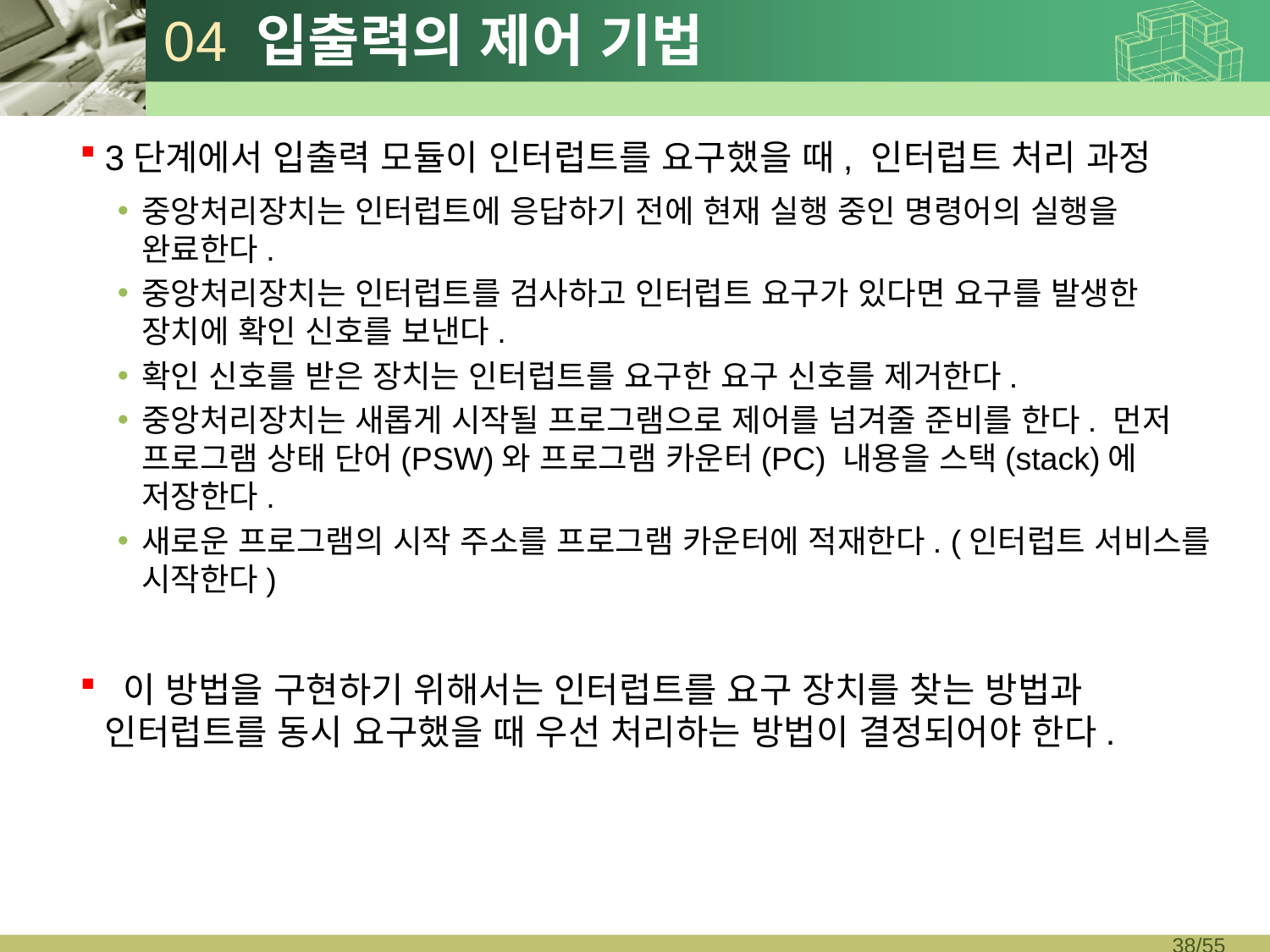

# 04 입출력의 제어 기법
3단계에서 입출력 모듈이 인터럽트를 요구했을 때, 인터럽트 처리 과정
중앙처리장치는 인터럽트에 응답하기 전에 현재 실행 중인 명령어의 실행을 완료한다.
중앙처리장치는 인터럽트를 검사하고 인터럽트 요구가 있다면 요구를 발생한 장치에 확인 신호를 보낸다.
확인 신호를 받은 장치는 인터럽트를 요구한 요구 신호를 제거한다.
중앙처리장치는 새롭게 시작될 프로그램으로 제어를 넘겨줄 준비를 한다. 먼저 프로그램 상태 단어(PSW)와 프로그램 카운터(PC) 내용을 스택(stack)에 저장한다.
새로운 프로그램의 시작 주소를 프로그램 카운터에 적재한다. (인터럽트 서비스를 시작한다)

 이 방법을 구현하기 위해서는 인터럽트를 요구 장치를 찾는 방법과 인터럽트를 동시 요구했을 때 우선 처리하는 방법이 결정되어야 한다.